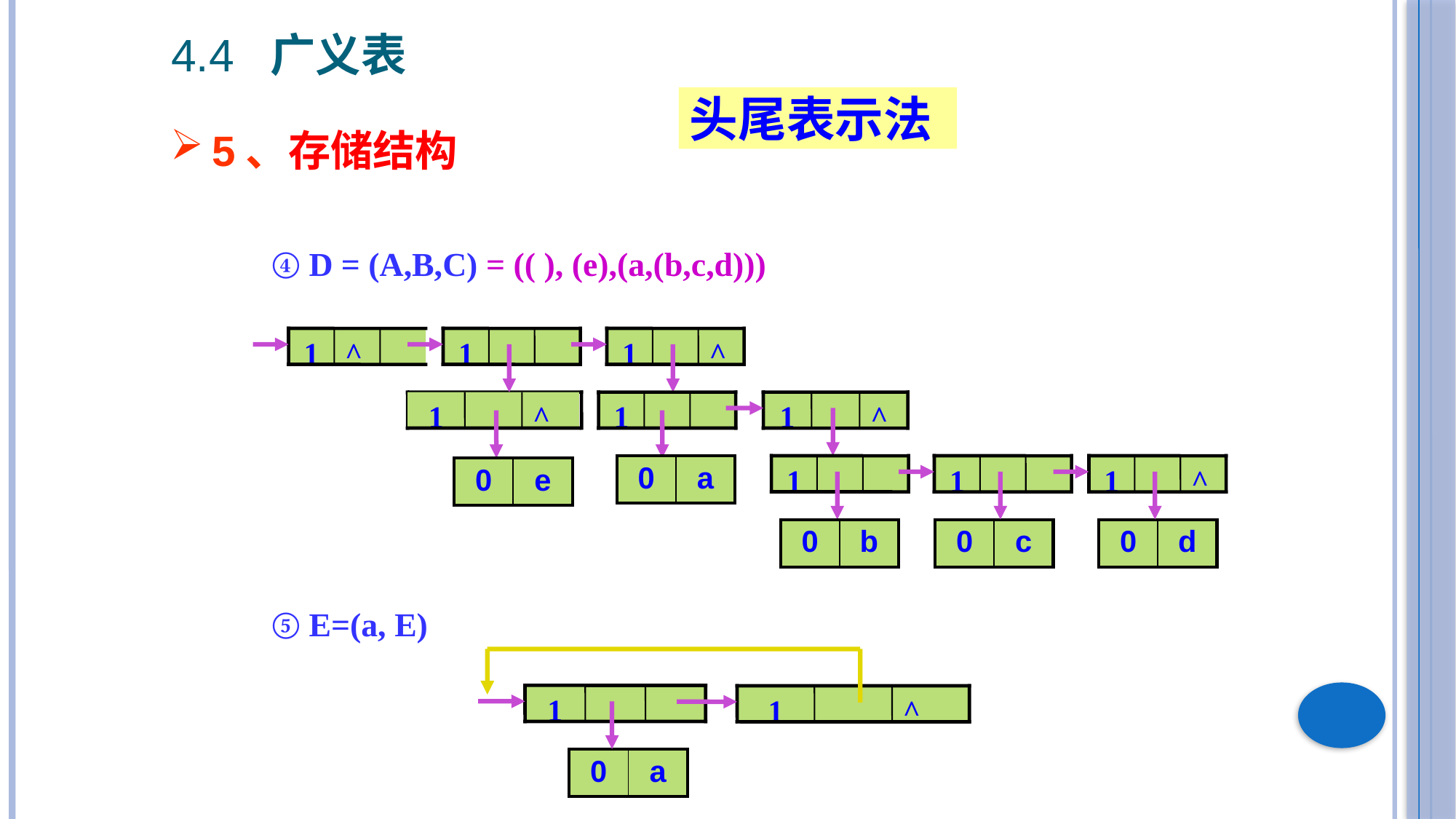

4.4  广义表
头尾表示法
5、存储结构

④ D = (A,B,C) = (( ), (e),(a,(b,c,d)))

⑤ E=(a, E)

1

^

1

1

^

1

^

1

1

^

| 0 | a |
| --- | --- |
1

1

1

^

| 0 | e |
| --- | --- |
| 0 | b |
| --- | --- |
| 0 | c |
| --- | --- |
| 0 | d |
| --- | --- |

1

1

^

| 0 | a |
| --- | --- |